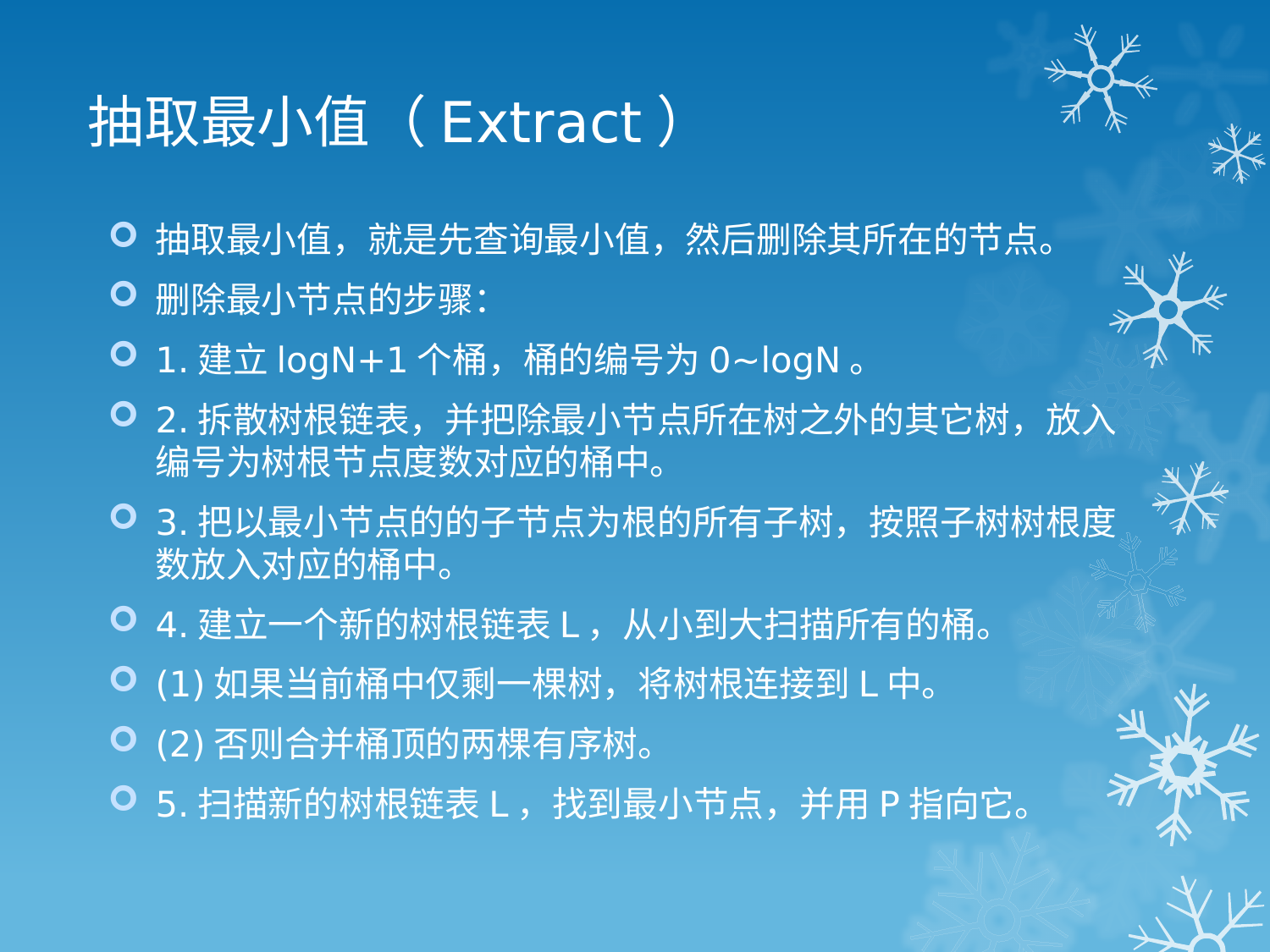

# 抽取最小值（Extract）
抽取最小值，就是先查询最小值，然后删除其所在的节点。
删除最小节点的步骤：
1.建立logN+1个桶，桶的编号为0~logN。
2.拆散树根链表，并把除最小节点所在树之外的其它树，放入编号为树根节点度数对应的桶中。
3.把以最小节点的的子节点为根的所有子树，按照子树树根度数放入对应的桶中。
4.建立一个新的树根链表L，从小到大扫描所有的桶。
(1)如果当前桶中仅剩一棵树，将树根连接到L中。
(2)否则合并桶顶的两棵有序树。
5.扫描新的树根链表L，找到最小节点，并用P指向它。